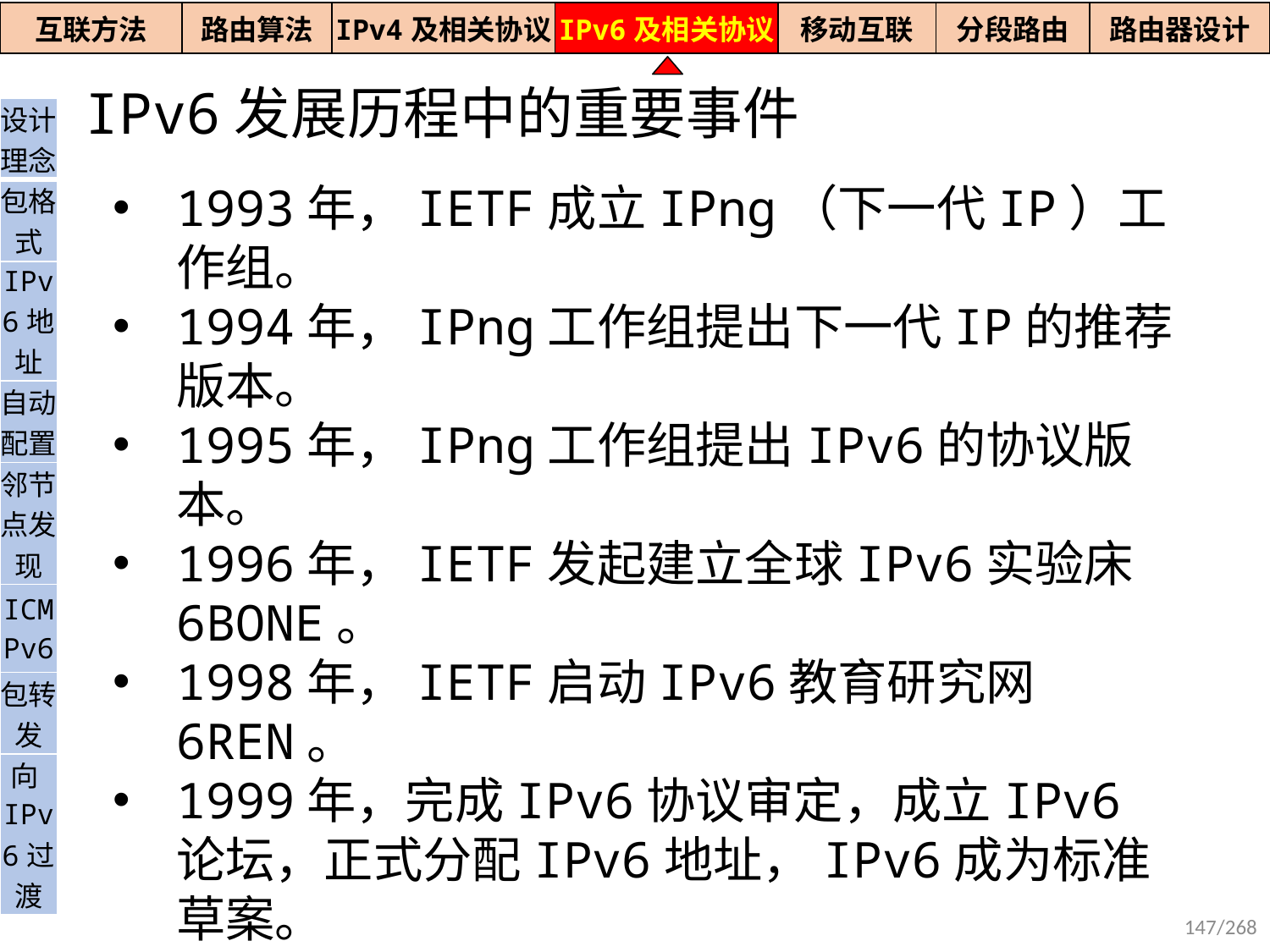

| 互联方法 | 路由算法 | IPv4及相关协议 | IPv6及相关协议 | 移动互联 | 分段路由 | 路由器设计 |
| --- | --- | --- | --- | --- | --- | --- |

IPv6发展历程中的重要事件
| 设计理念 |
| --- |
| 包格式 |
| IPv6地址 |
| 自动配置 |
| 邻节点发现 |
| ICMPv6 |
| 包转发 |
| 向IPv6过渡 |
1993年，IETF成立IPng（下一代IP）工作组。
1994年，IPng工作组提出下一代IP的推荐版本。
1995年，IPng工作组提出IPv6的协议版本。
1996年，IETF发起建立全球IPv6实验床6BONE。
1998年，IETF启动IPv6教育研究网6REN。
1999年，完成IPv6协议审定，成立IPv6论坛，正式分配IPv6地址，IPv6成为标准草案。
2001年，主要的操作系统开始支持IPv6。
2003年，主要网络设备厂商开始推出支持IPv6的产品。
147/268